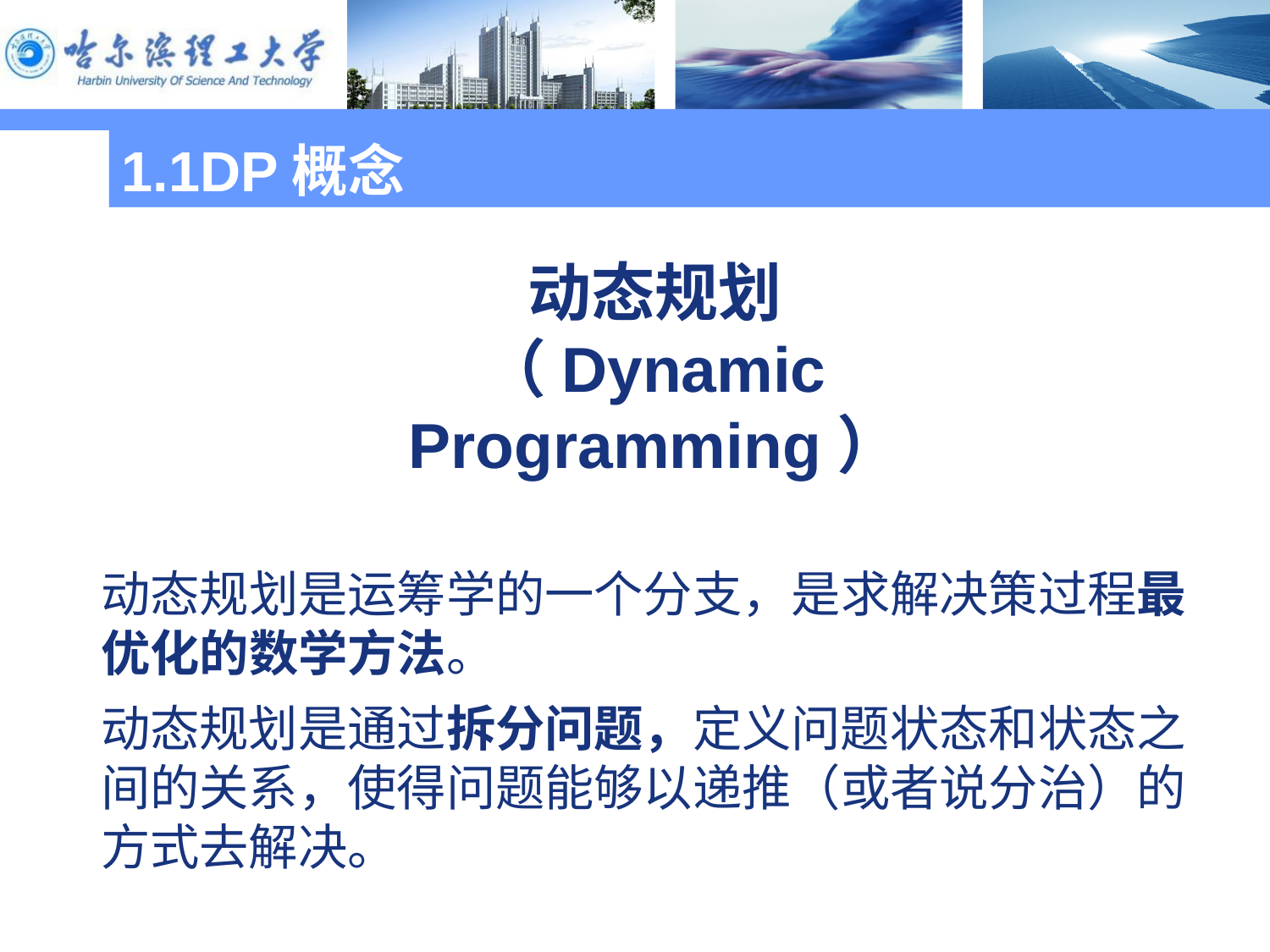

1.1DP概念
动态规划
（Dynamic Programming）
动态规划是运筹学的一个分支，是求解决策过程最优化的数学方法。
动态规划是通过拆分问题，定义问题状态和状态之间的关系，使得问题能够以递推（或者说分治）的方式去解决。